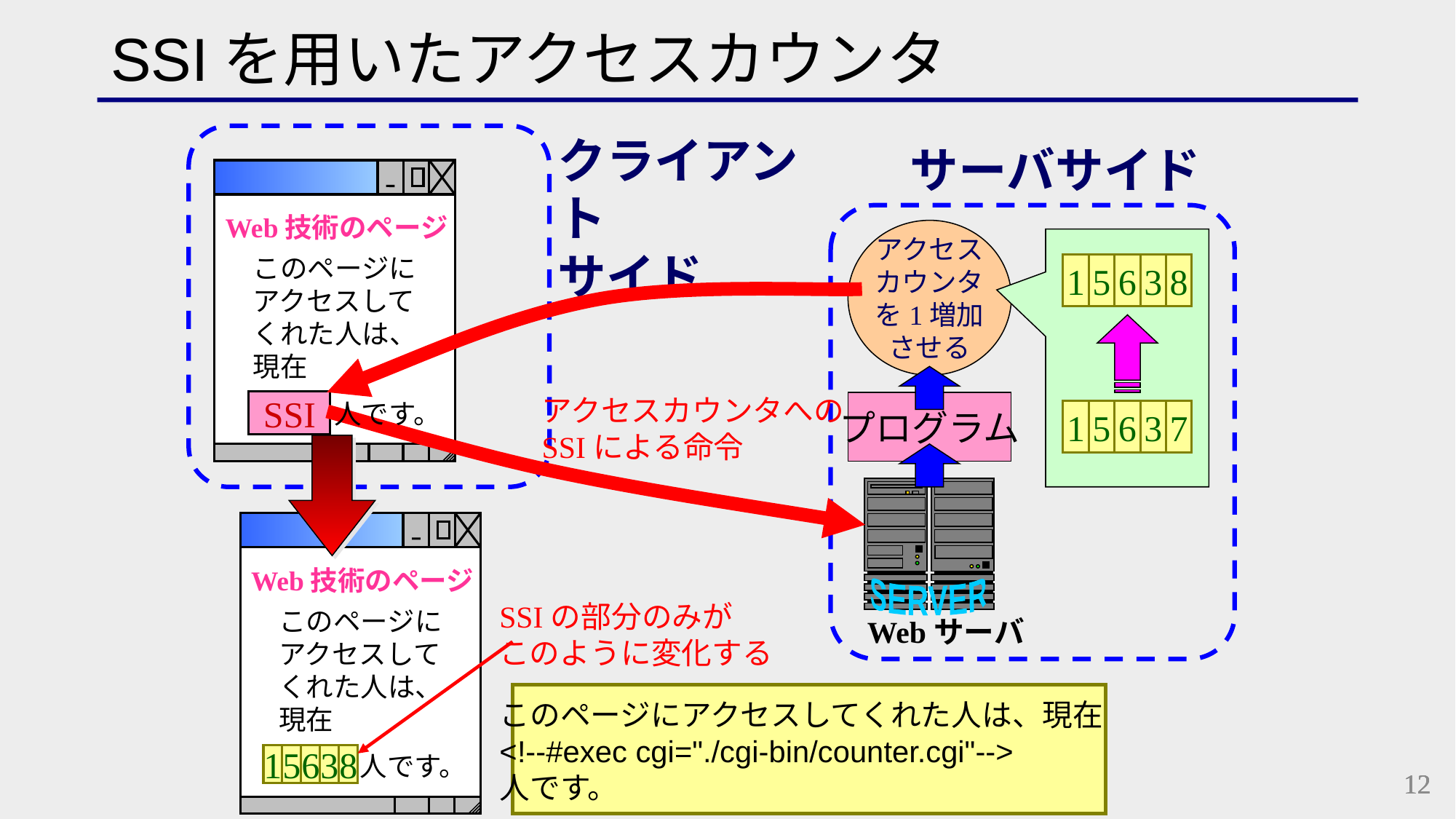

SSIを用いたアクセスカウンタ
クライアント
サイド

サーバサイド

Web技術のページ

アクセス
カウンタ
を1増加
させる

このページに
アクセスして
くれた人は、
現在
1
5
6
3
8

アクセスカウンタへの
SSIによる命令
SSI
人です。
プログラム
1
5
6
3
7

SERVER

Web技術のページ
SSIの部分のみが
このように変化する
このページに
アクセスして
くれた人は、
現在
Webサーバ

このページにアクセスしてくれた人は、現在
<!--#exec cgi="./cgi-bin/counter.cgi"-->
人です。
人です。
1
5
6
3
8
12
12
12
12